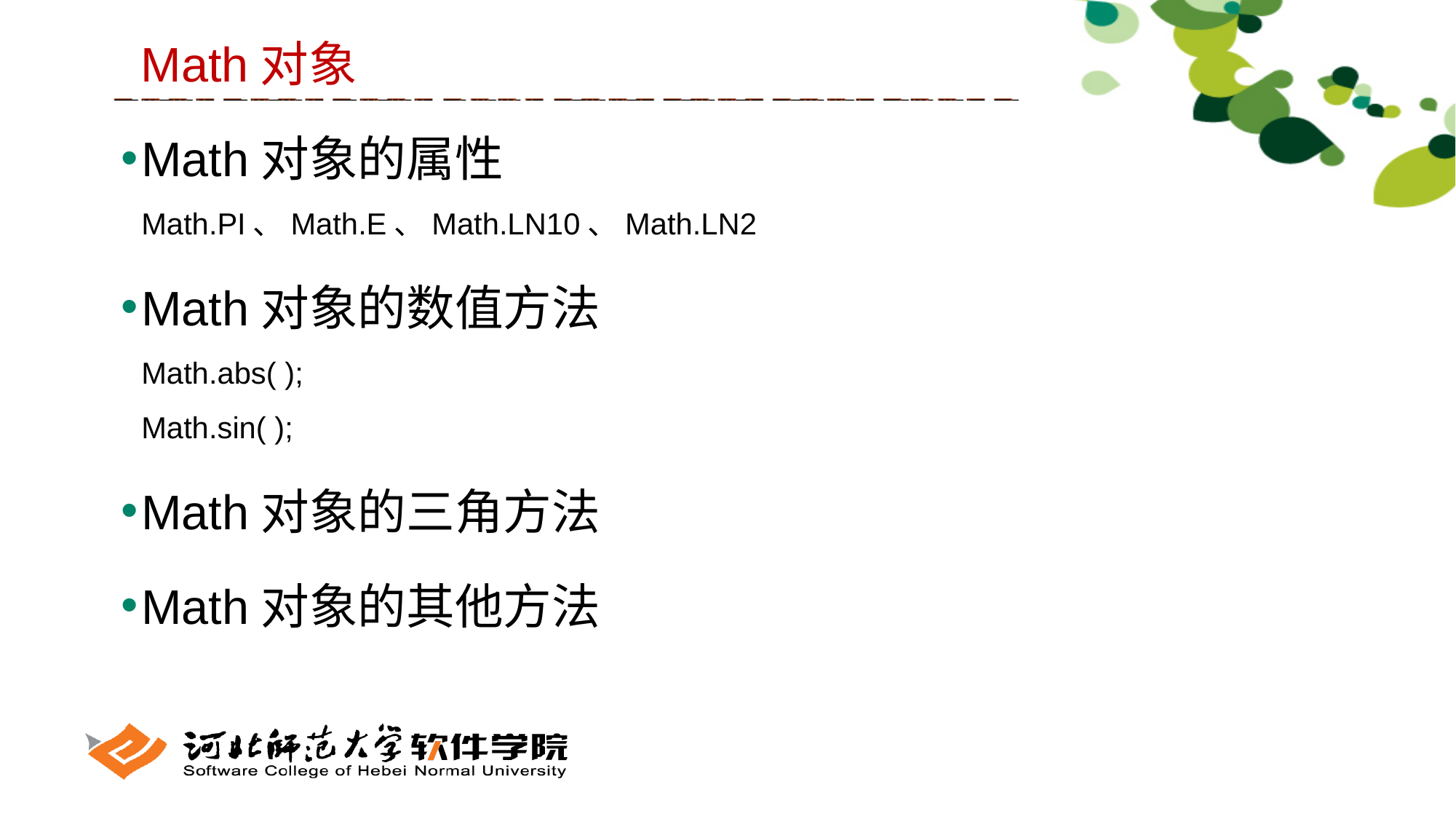

Math对象
Math对象的属性
Math.PI、Math.E、Math.LN10、Math.LN2
Math对象的数值方法
Math.abs( );
Math.sin( );
Math对象的三角方法
Math对象的其他方法